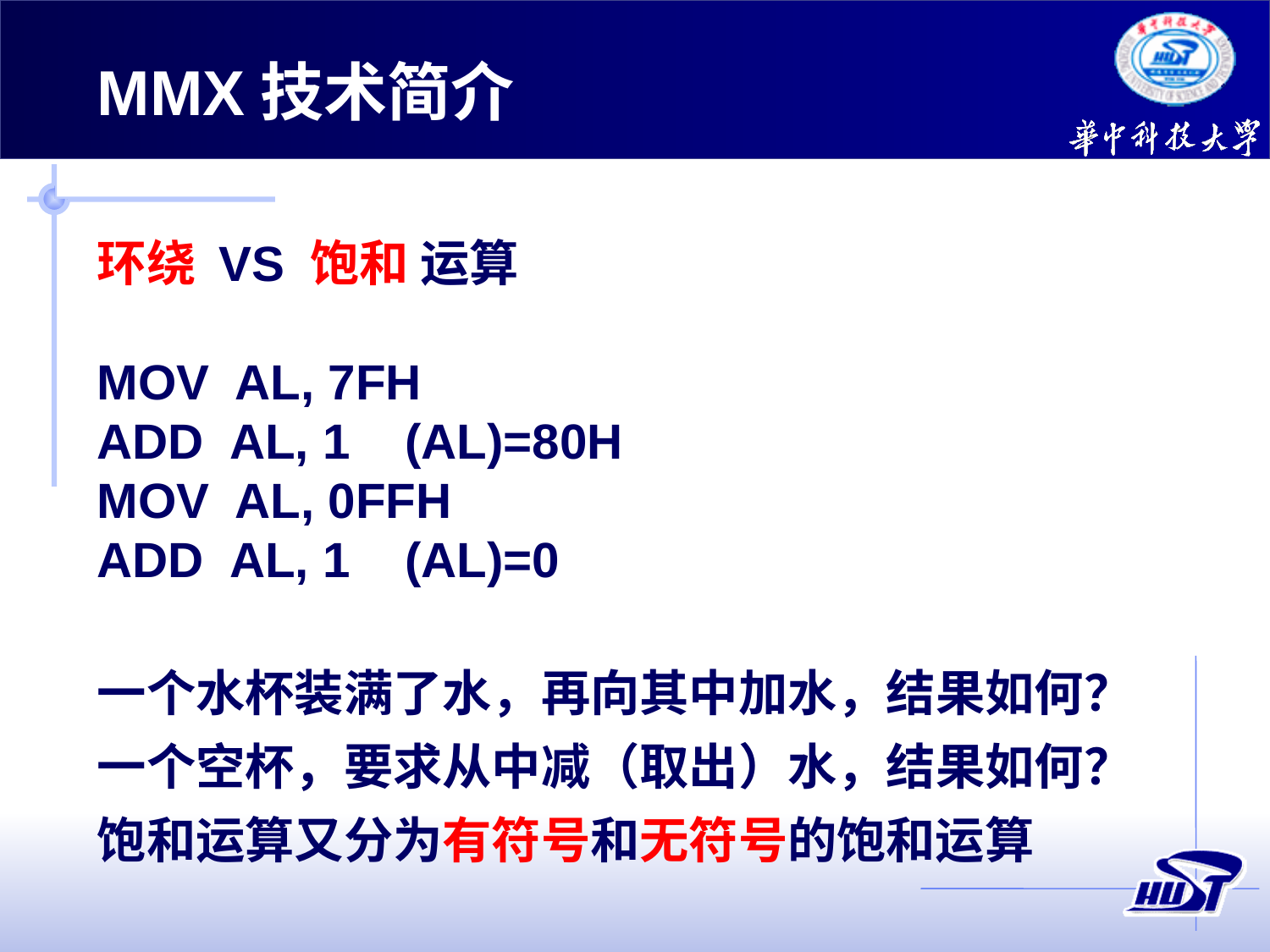

MMX技术简介
环绕 VS 饱和 运算

MOV  AL, 7FH
ADD  AL, 1    (AL)=80H
MOV  AL, 0FFH
ADD  AL, 1    (AL)=0

一个水杯装满了水，再向其中加水，结果如何？
一个空杯，要求从中减（取出）水，结果如何？
饱和运算又分为有符号和无符号的饱和运算